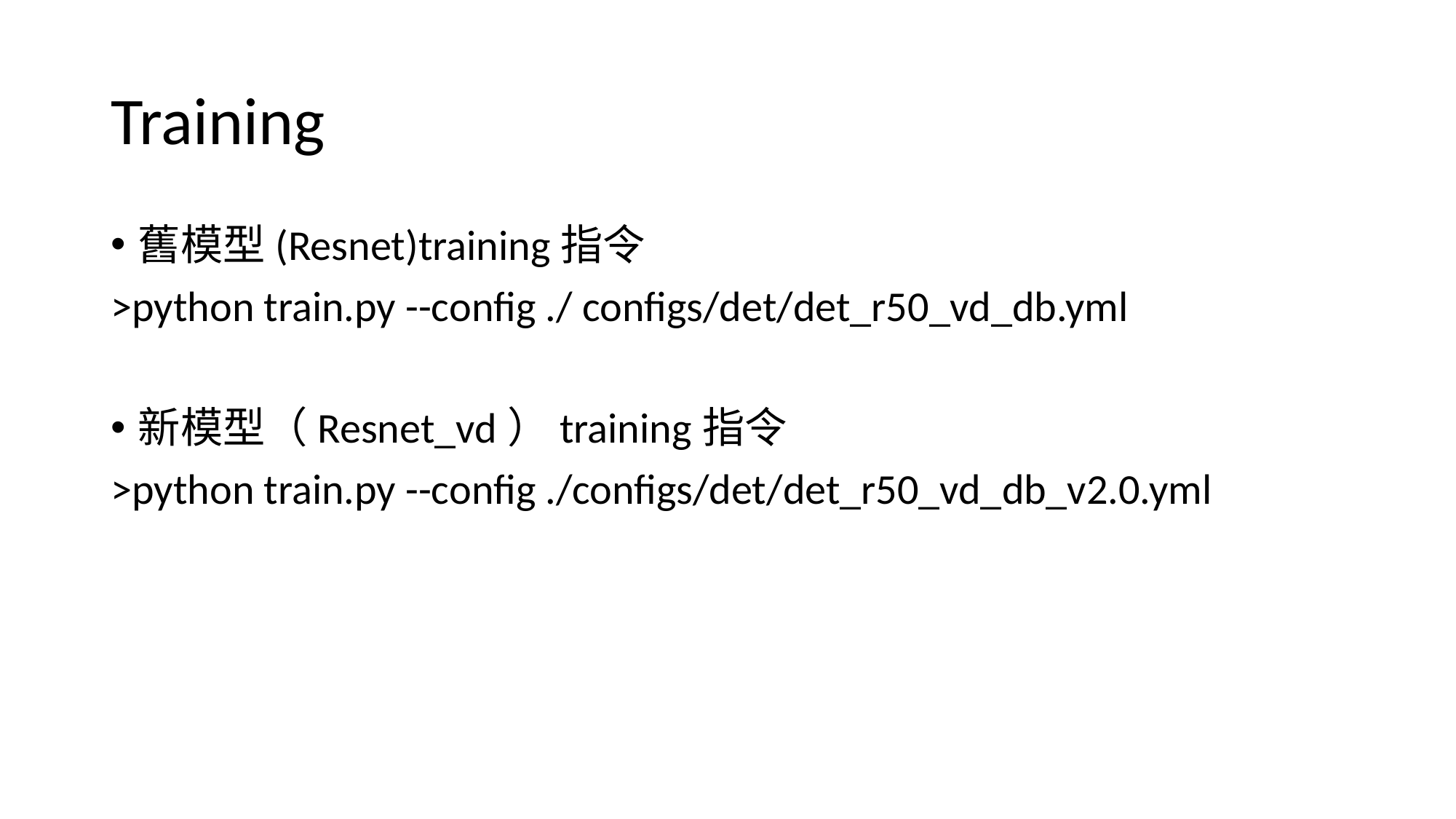

# Training
舊模型(Resnet)training指令
>python train.py --config ./ configs/det/det_r50_vd_db.yml

新模型（Resnet_vd）training指令
>python train.py --config ./configs/det/det_r50_vd_db_v2.0.yml